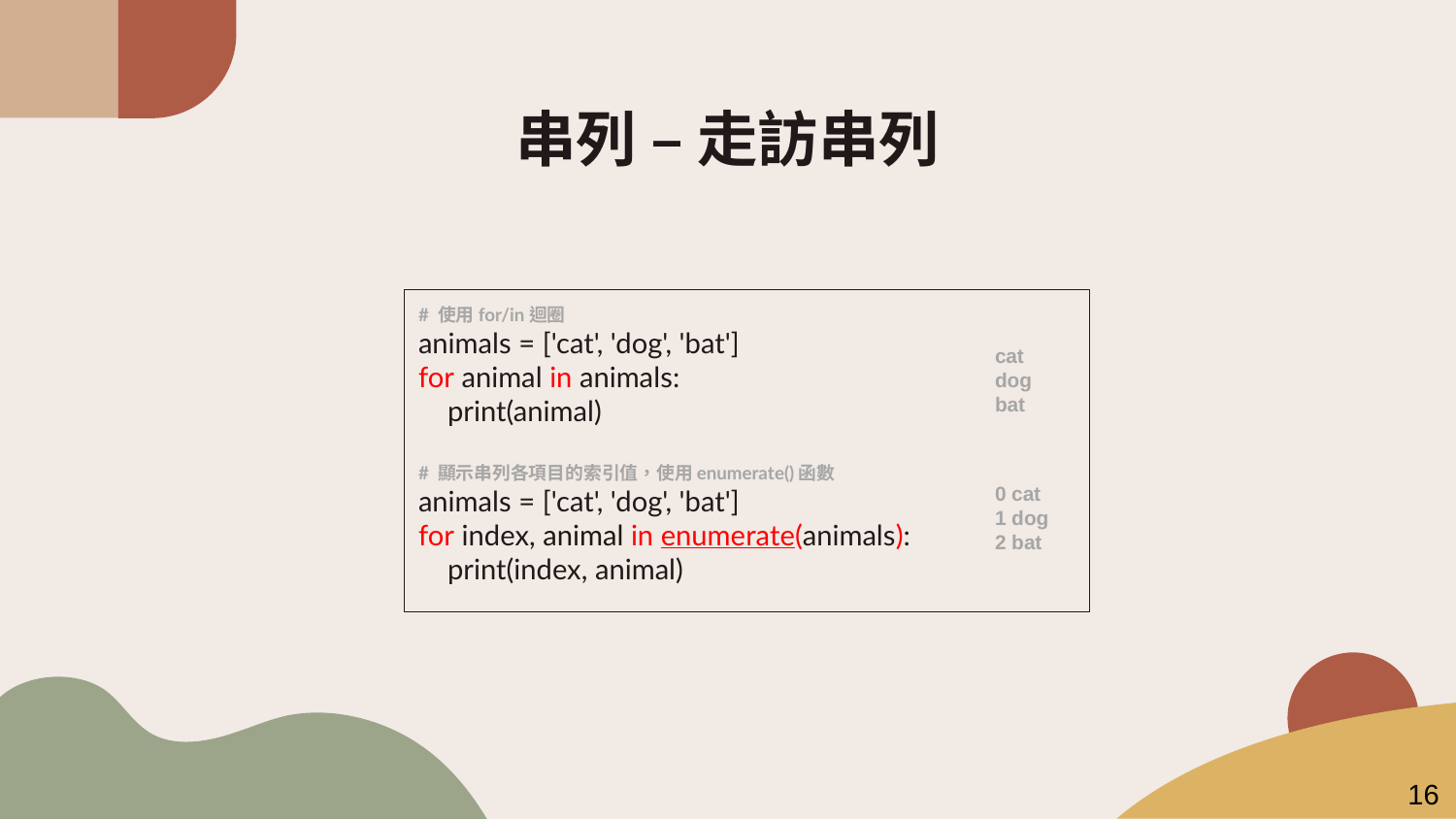

# 串列 – 走訪串列
# 使用for/in迴圈
animals = ['cat', 'dog', 'bat']
for animal in animals:
    print(animal)

# 顯示串列各項目的索引值，使用enumerate()函數
animals = ['cat', 'dog', 'bat']
for index, animal in enumerate(animals):
    print(index, animal)
cat
dog
bat
0 cat
1 dog
2 bat
16